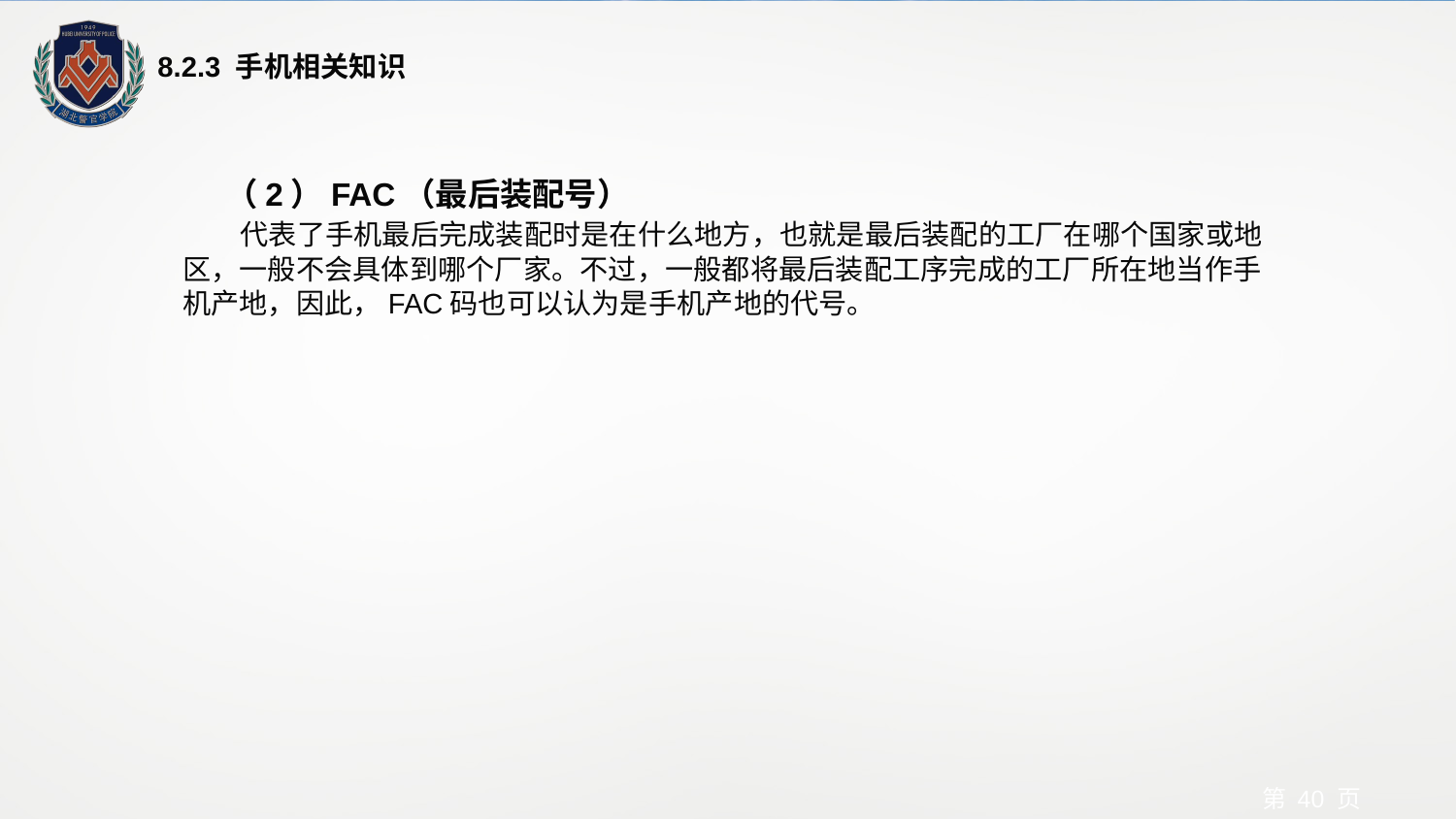

8.2.3 手机相关知识
（2）FAC（最后装配号）
 代表了手机最后完成装配时是在什么地方，也就是最后装配的工厂在哪个国家或地区，一般不会具体到哪个厂家。不过，一般都将最后装配工序完成的工厂所在地当作手机产地，因此，FAC码也可以认为是手机产地的代号。